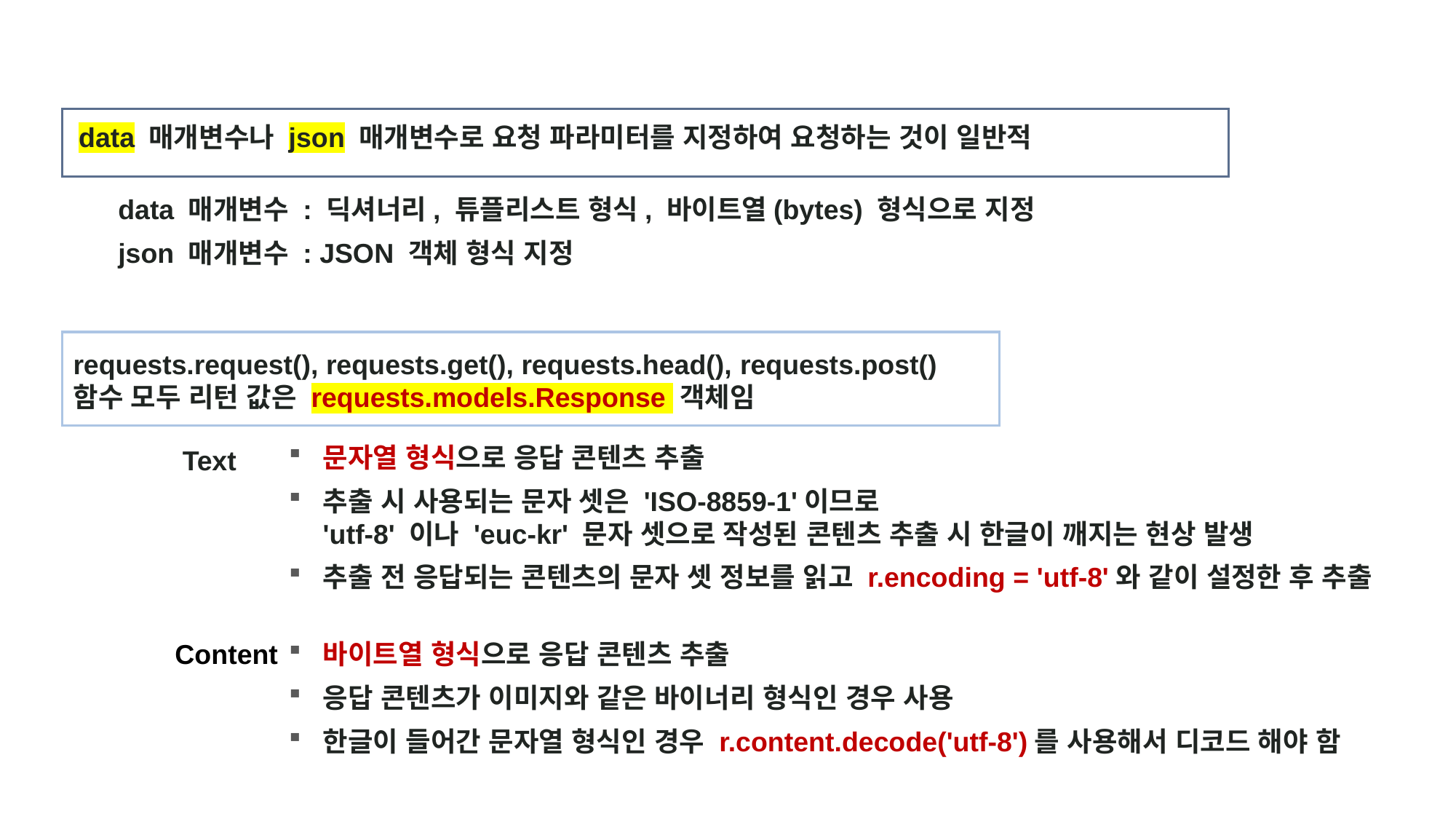

data 매개변수나 json 매개변수로 요청 파라미터를 지정하여 요청하는 것이 일반적
   data 매개변수 : 딕셔너리, 튜플리스트 형식, 바이트열(bytes) 형식으로 지정
   json 매개변수 : JSON 객체 형식 지정

requests.request(), requests.get(), requests.head(), requests.post() 함수 모두 리턴 값은 requests.models.Response 객체임
문자열 형식으로 응답 콘텐츠 추출
추출 시 사용되는 문자 셋은 'ISO-8859-1'이므로
'utf-8' 이나 'euc-kr' 문자 셋으로 작성된 콘텐츠 추출 시 한글이 깨지는 현상 발생
추출 전 응답되는 콘텐츠의 문자 셋 정보를 읽고 r.encoding = 'utf-8'와 같이 설정한 후 추출
 Text
Content
바이트열 형식으로 응답 콘텐츠 추출
응답 콘텐츠가 이미지와 같은 바이너리 형식인 경우 사용
한글이 들어간 문자열 형식인 경우 r.content.decode('utf-8')를 사용해서 디코드 해야 함